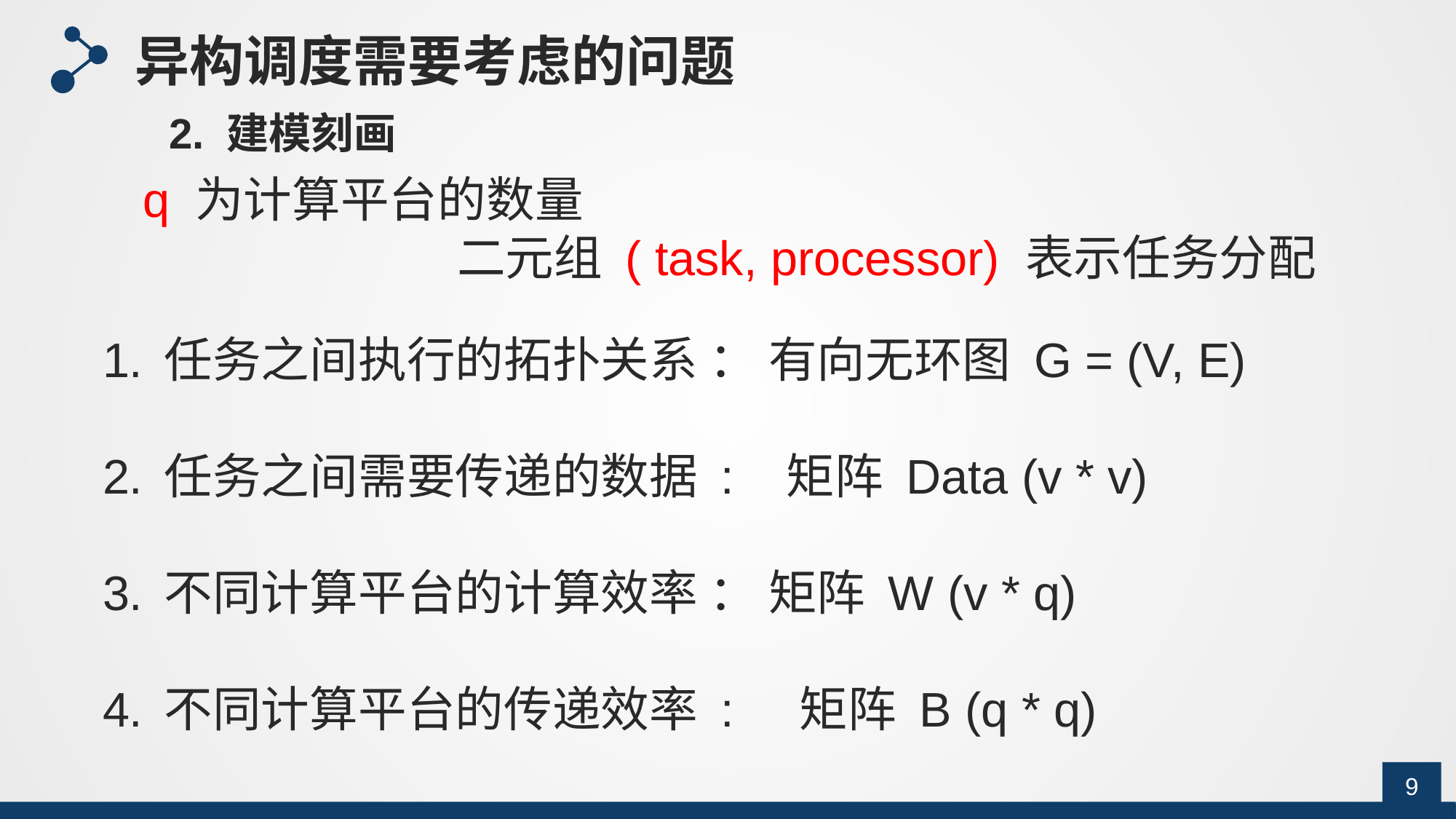

异构调度需要考虑的问题

2. 建模刻画
 q 为计算平台的数量
       			二元组 ( task, processor) 表示任务分配
任务之间执行的拓扑关系 ： 有向无环图 G = (V, E)

任务之间需要传递的数据 :   矩阵 Data (v * v)

不同计算平台的计算效率 ： 矩阵 W (v * q)

不同计算平台的传递效率 :    矩阵 B (q * q)